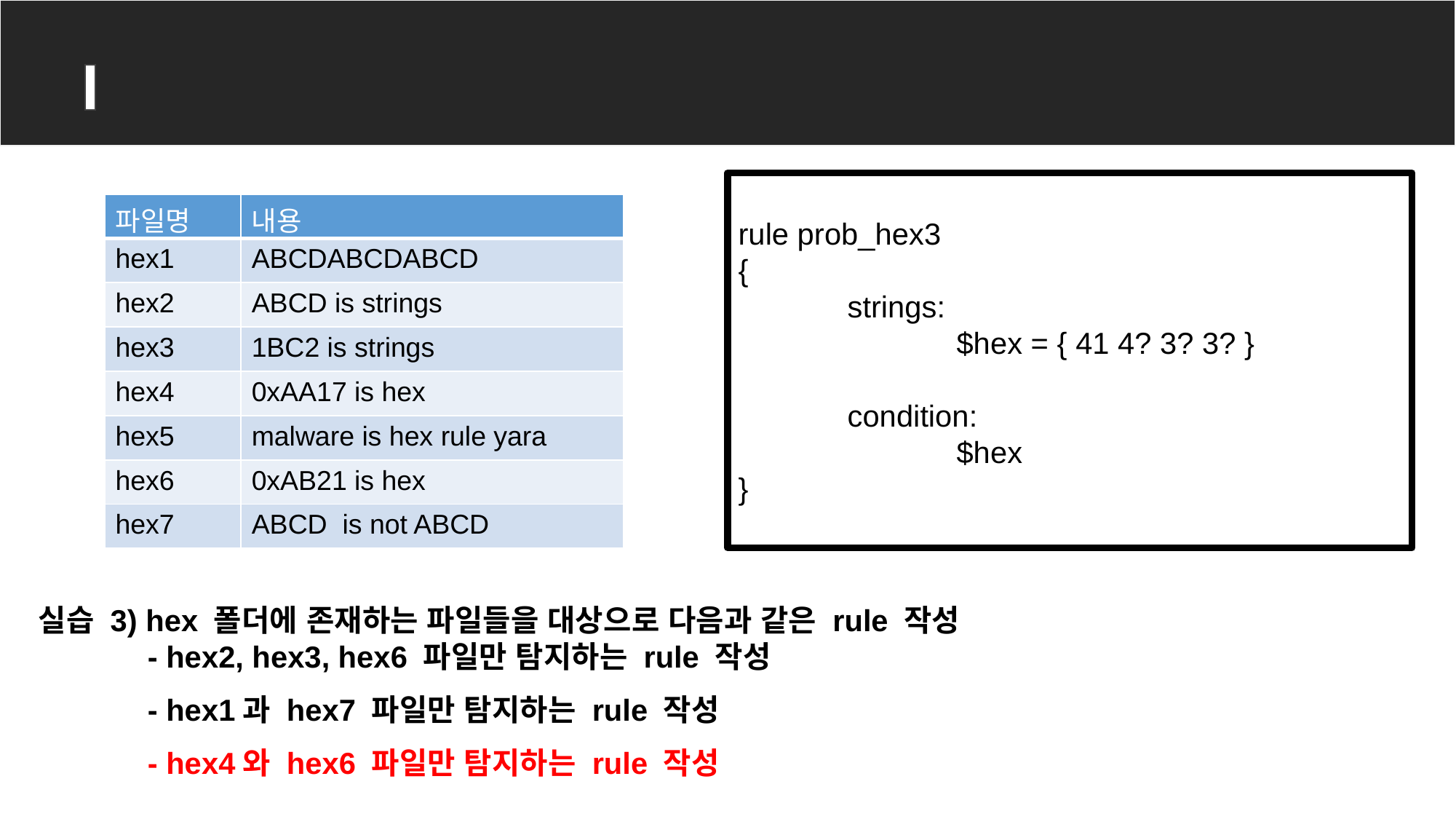

YARA rule

rule prob_hex3
{
	strings:
		$hex = { 41 4? 3? 3? }

	condition:
		$hex
}

| 파일명 | 내용 |
| --- | --- |
| hex1 | ABCDABCDABCD |
| hex2 | ABCD is strings |
| hex3 | 1BC2 is strings |
| hex4 | 0xAA17 is hex |
| hex5 | malware is hex rule yara |
| hex6 | 0xAB21 is hex |
| hex7 | ABCD is not ABCD |
실습 3) hex 폴더에 존재하는 파일들을 대상으로 다음과 같은 rule 작성
	- hex2, hex3, hex6 파일만 탐지하는 rule 작성

	- hex1과 hex7 파일만 탐지하는 rule 작성

	- hex4와 hex6 파일만 탐지하는 rule 작성